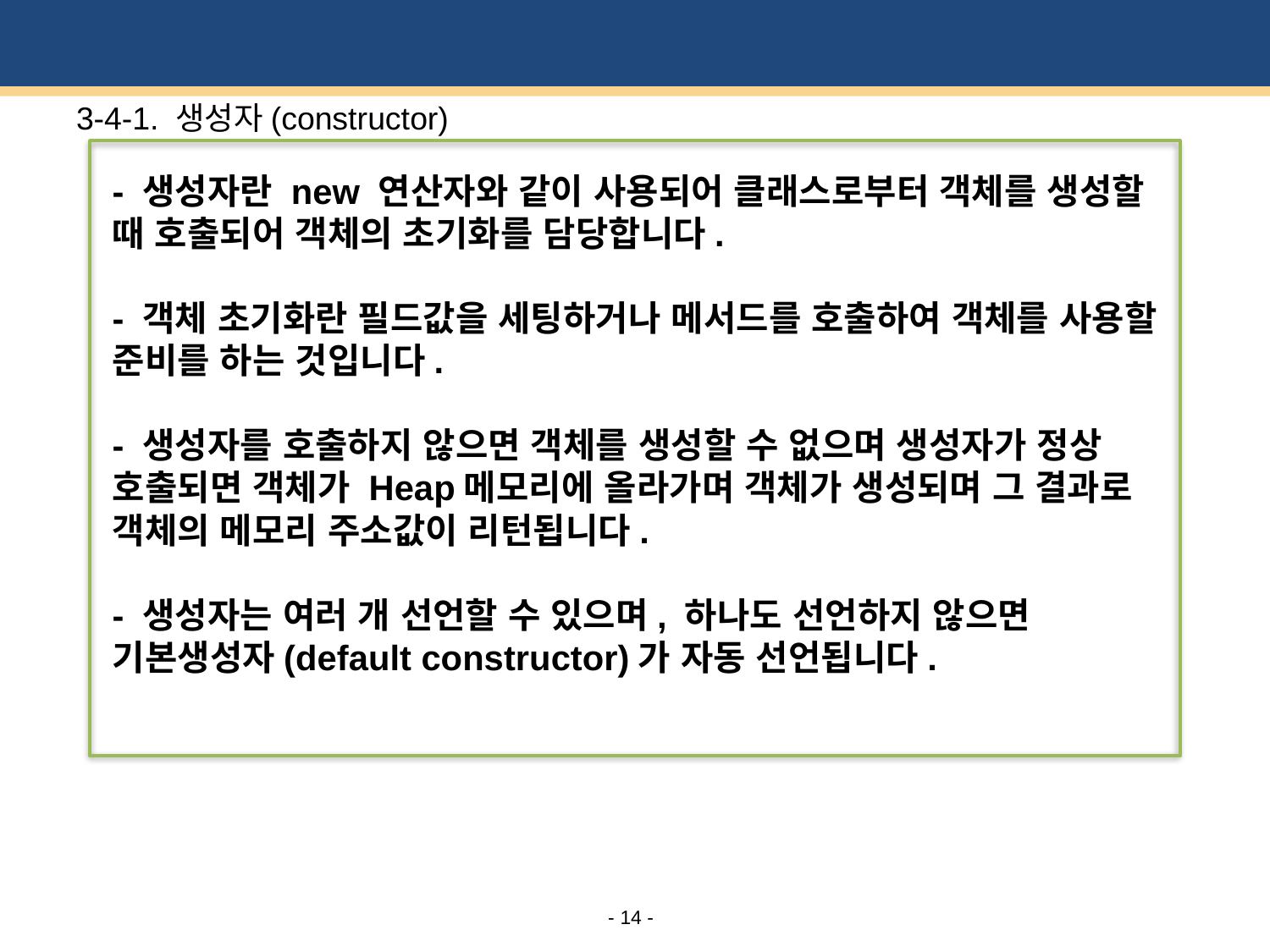

# 3-4-1. 생성자(constructor)

- 생성자란 new 연산자와 같이 사용되어 클래스로부터 객체를 생성할 때 호출되어 객체의 초기화를 담당합니다.

- 객체 초기화란 필드값을 세팅하거나 메서드를 호출하여 객체를 사용할 준비를 하는 것입니다.

- 생성자를 호출하지 않으면 객체를 생성할 수 없으며 생성자가 정상 호출되면 객체가 Heap메모리에 올라가며 객체가 생성되며 그 결과로 객체의 메모리 주소값이 리턴됩니다.

- 생성자는 여러 개 선언할 수 있으며, 하나도 선언하지 않으면 기본생성자(default constructor)가 자동 선언됩니다.